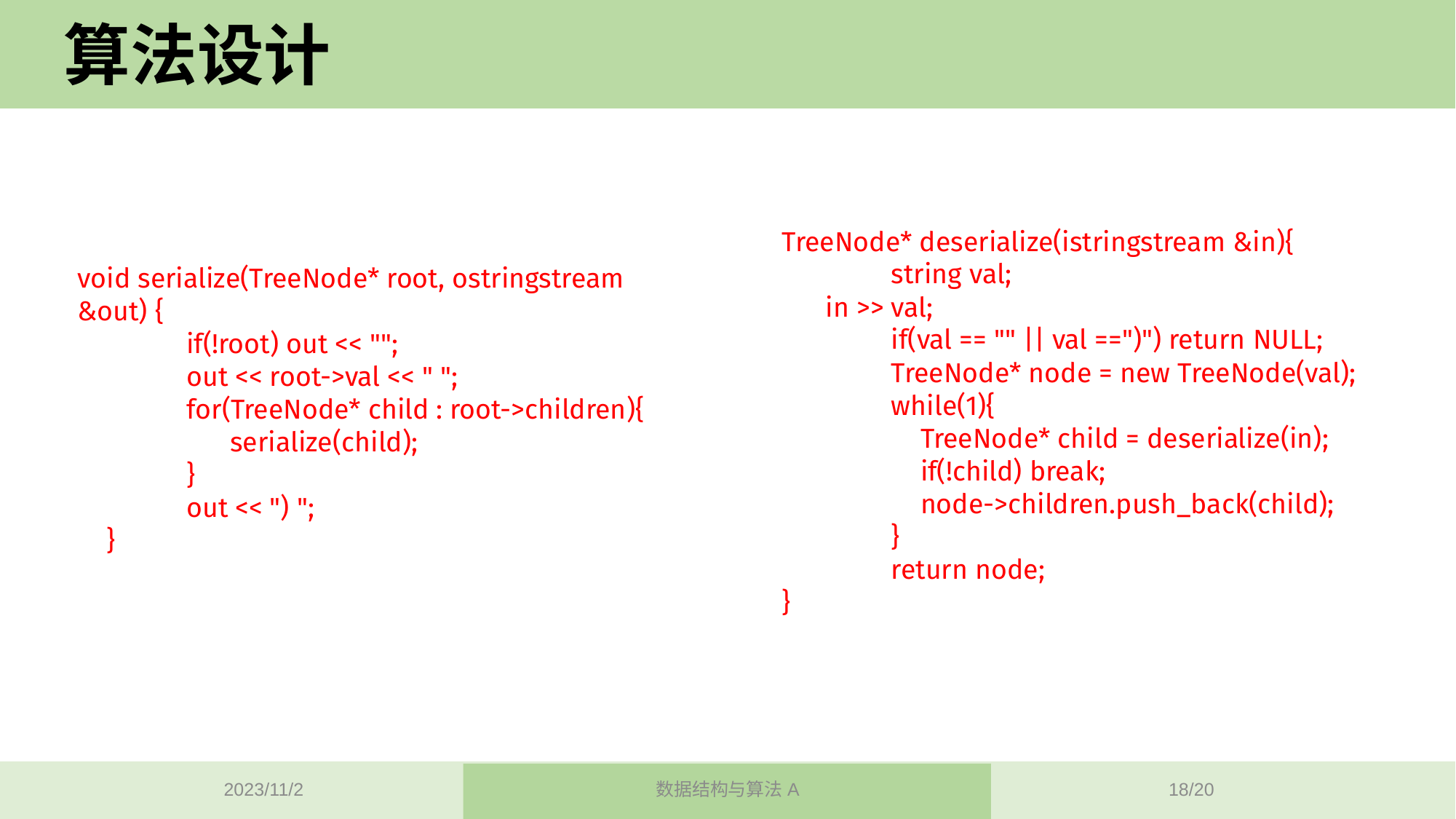

# 算法设计
TreeNode* deserialize(istringstream &in){
	string val;
      in >> val;
	if(val == "" || val ==")") return NULL;
	TreeNode* node = new TreeNode(val);
	while(1){
	    TreeNode* child = deserialize(in);
	    if(!child) break;
	    node->children.push_back(child);
	}
	return node;
}
void serialize(TreeNode* root, ostringstream &out) {
	if(!root) out << "";
	out << root->val << " ";
	for(TreeNode* child : root->children){
	      serialize(child);
	}
	out << ") ";
    }
2023/11/2
数据结构与算法A
18/20